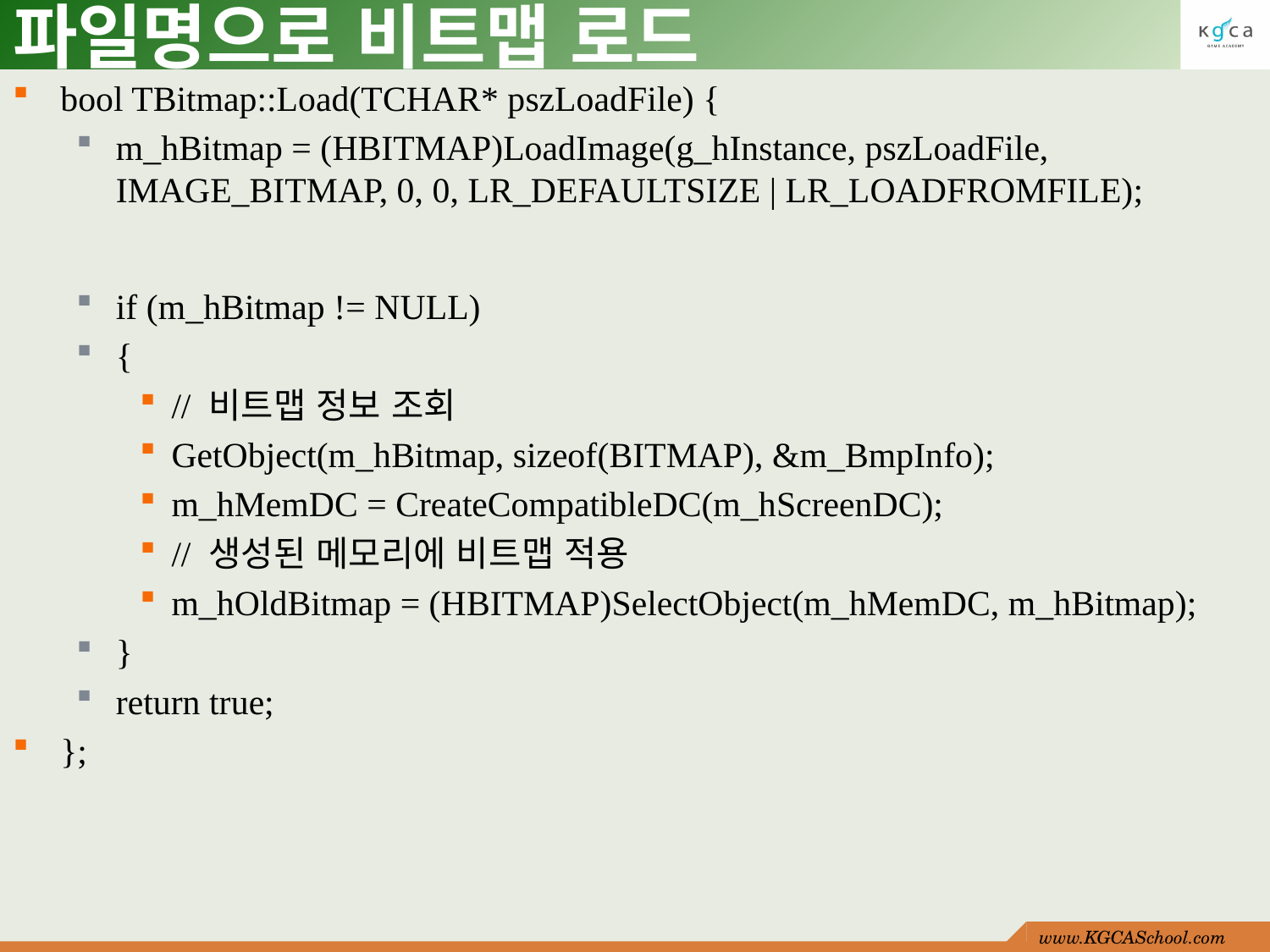

# 파일명으로 비트맵 로드
bool TBitmap::Load(TCHAR* pszLoadFile) {
m_hBitmap = (HBITMAP)LoadImage(g_hInstance, pszLoadFile, IMAGE_BITMAP, 0, 0, LR_DEFAULTSIZE | LR_LOADFROMFILE);

if (m_hBitmap != NULL)
{
// 비트맵 정보 조회
GetObject(m_hBitmap, sizeof(BITMAP), &m_BmpInfo);
m_hMemDC = CreateCompatibleDC(m_hScreenDC);
// 생성된 메모리에 비트맵 적용
m_hOldBitmap = (HBITMAP)SelectObject(m_hMemDC, m_hBitmap);
}
return true;
};